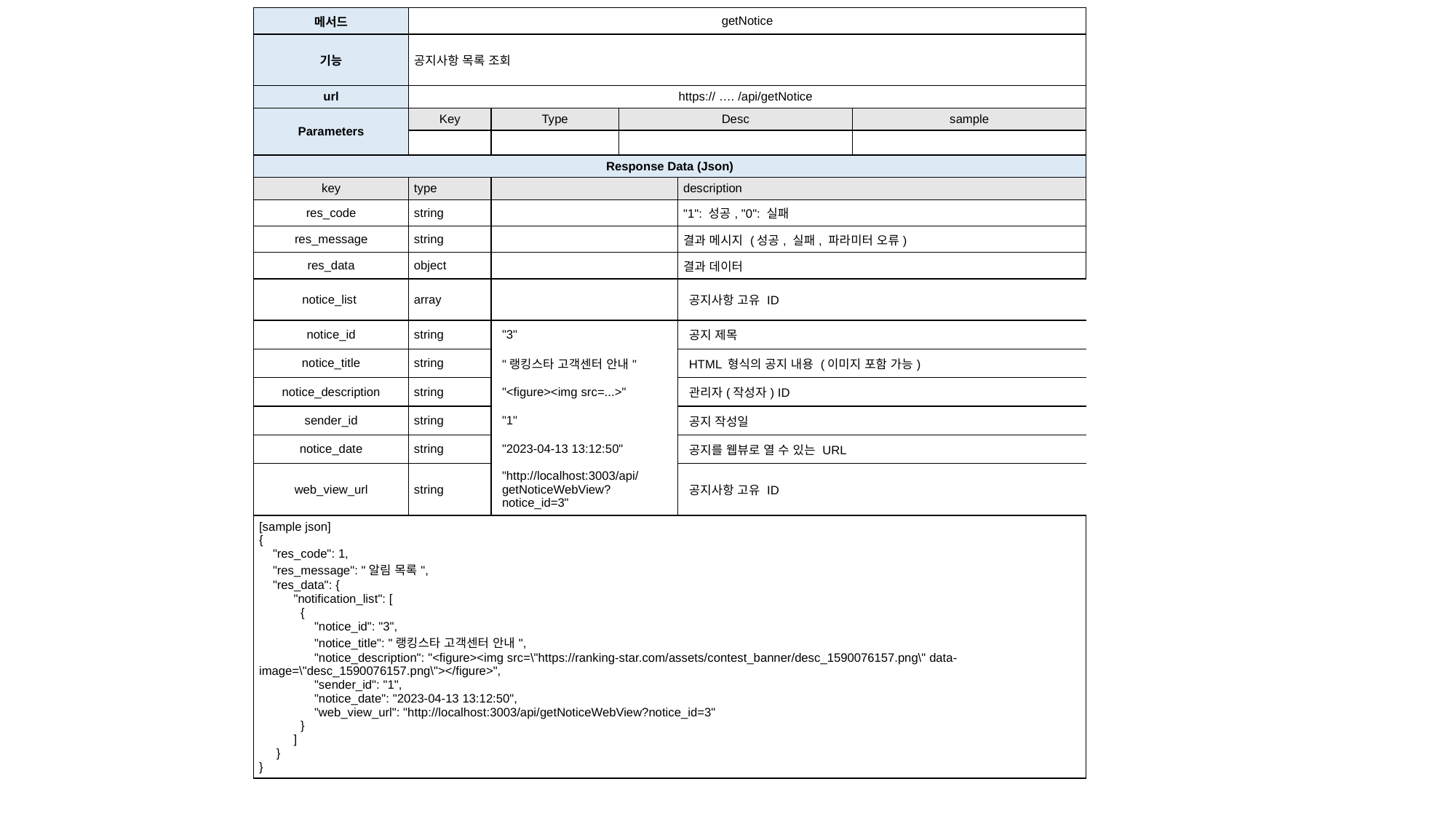

| 메서드 | getNotice |  |  |  |  |
| --- | --- | --- | --- | --- | --- |
| 기능 | 공지사항 목록 조회 |  |  |  |  |
| url | https:// …. /api/getNotice |  |  |  |  |
| Parameters | Key | Type | Desc |  | sample |
|  |  |  |  |  |  |
| Response Data (Json) |  |  |  |  |  |
| key | type |  | description | description |  |
| res\_code | string |  | "1": 성공, "0": 실패 | "1": 성공, "0": 실패 |  |
| res\_message | string |  | 결과 메시지 (성공, 실패, 파라미터 오류) | 결과 메시지 (성공, 실패, 파라미터 오류) |  |
| res\_data | object |  | 결과 데이터 | 결과 데이터 |  |
| notice\_list | array |  | 공지사항 고유 ID | 공지사항 고유 ID |  |
| notice\_id | string | "3" | 공지 제목 | 공지 제목 |  |
| notice\_title | string | "랭킹스타 고객센터 안내" | HTML 형식의 공지 내용 (이미지 포함 가능) | HTML 형식의 공지 내용 (이미지 포함 가능) |  |
| notice\_description | string | "<figure><img src=...>" | 관리자(작성자) ID | 관리자(작성자) ID |  |
| sender\_id | string | "1" | 공지 작성일 | 공지 작성일 |  |
| notice\_date | string | "2023-04-13 13:12:50" | 공지를 웹뷰로 열 수 있는 URL | 공지를 웹뷰로 열 수 있는 URL |  |
| web\_view\_url | string | "http://localhost:3003/api/getNoticeWebView?notice\_id=3" | 공지사항 고유 ID | 공지사항 고유 ID |  |
| [sample json] {     "res\_code": 1,     "res\_message": "알림 목록",     "res\_data": {       "notification\_list": [ {                 "notice\_id": "3",                 "notice\_title": "랭킹스타 고객센터 안내",                 "notice\_description": "<figure><img src=\"https://ranking-star.com/assets/contest\_banner/desc\_1590076157.png\" data- image=\"desc\_1590076157.png\"></figure>",                 "sender\_id": "1",                 "notice\_date": "2023-04-13 13:12:50",                 "web\_view\_url": "http://localhost:3003/api/getNoticeWebView?notice\_id=3"             } ] } } |  |  |  |  |  |